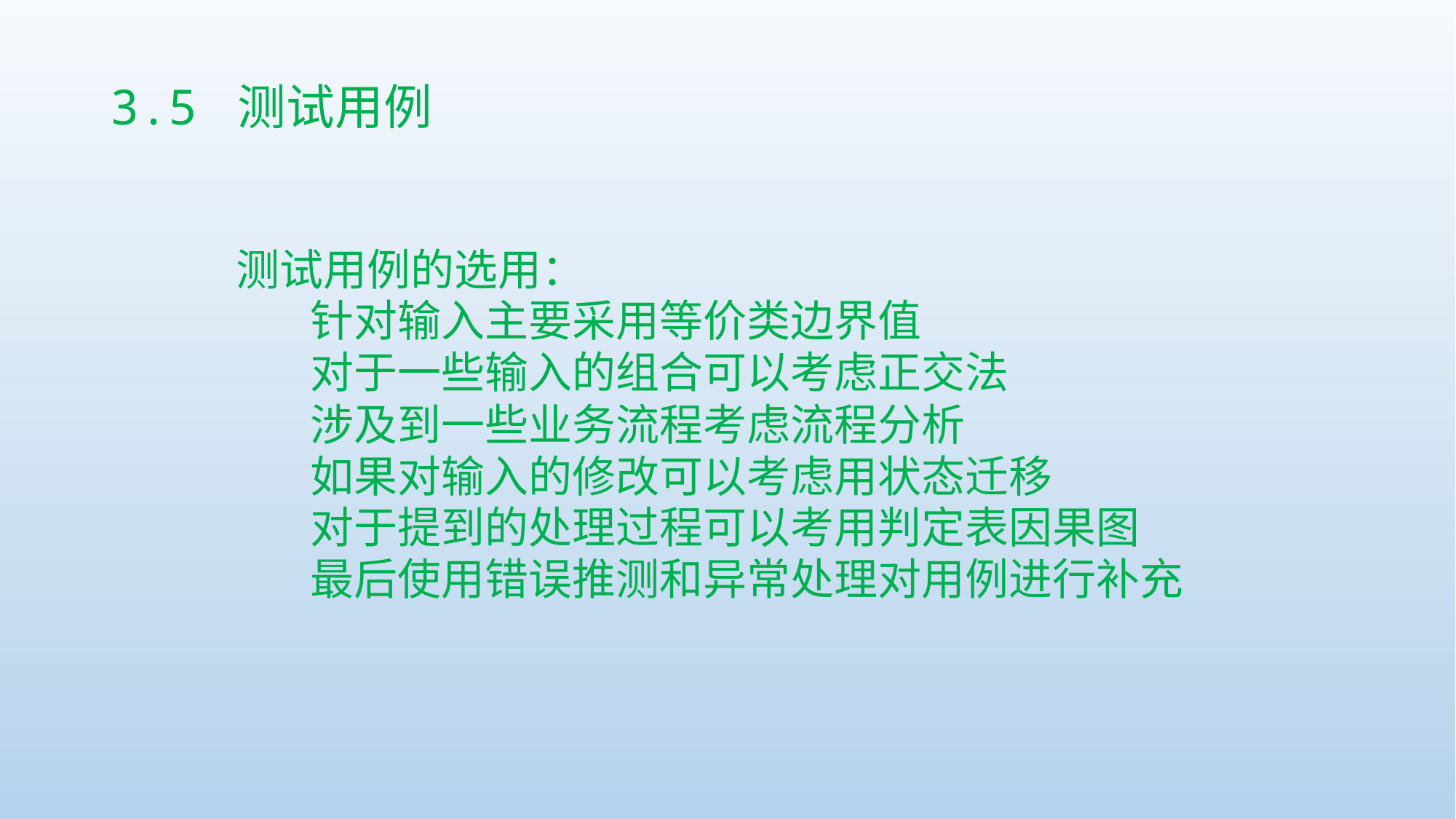

# 3.5 测试用例

测试用例的选用：
	针对输入主要采用等价类边界值
	对于一些输入的组合可以考虑正交法
	涉及到一些业务流程考虑流程分析
	如果对输入的修改可以考虑用状态迁移
	对于提到的处理过程可以考用判定表因果图
	最后使用错误推测和异常处理对用例进行补充